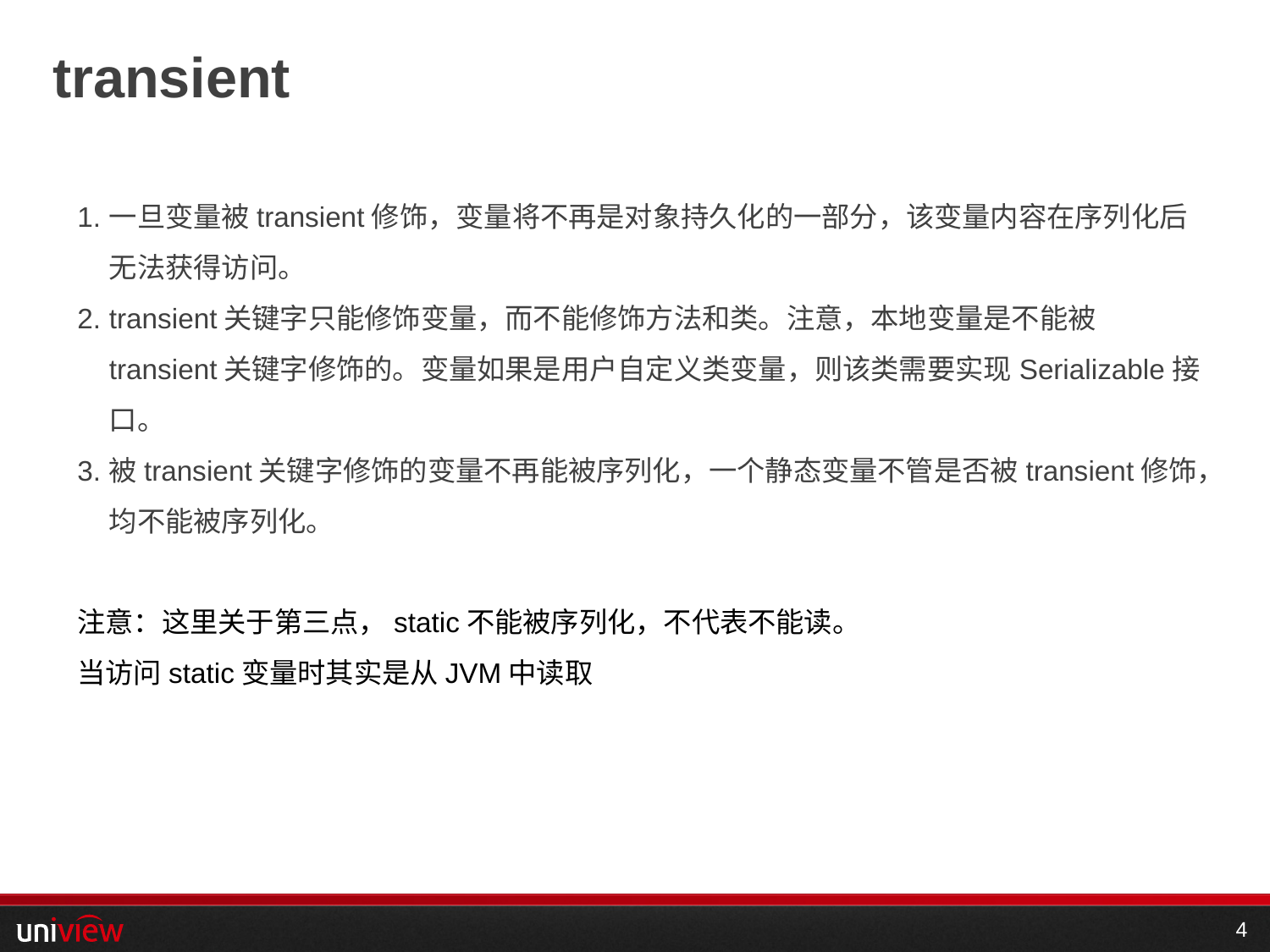

# transient
一旦变量被transient修饰，变量将不再是对象持久化的一部分，该变量内容在序列化后无法获得访问。
transient关键字只能修饰变量，而不能修饰方法和类。注意，本地变量是不能被transient关键字修饰的。变量如果是用户自定义类变量，则该类需要实现Serializable接口。
被transient关键字修饰的变量不再能被序列化，一个静态变量不管是否被transient修饰，均不能被序列化。

注意：这里关于第三点，static不能被序列化，不代表不能读。
当访问static变量时其实是从JVM中读取